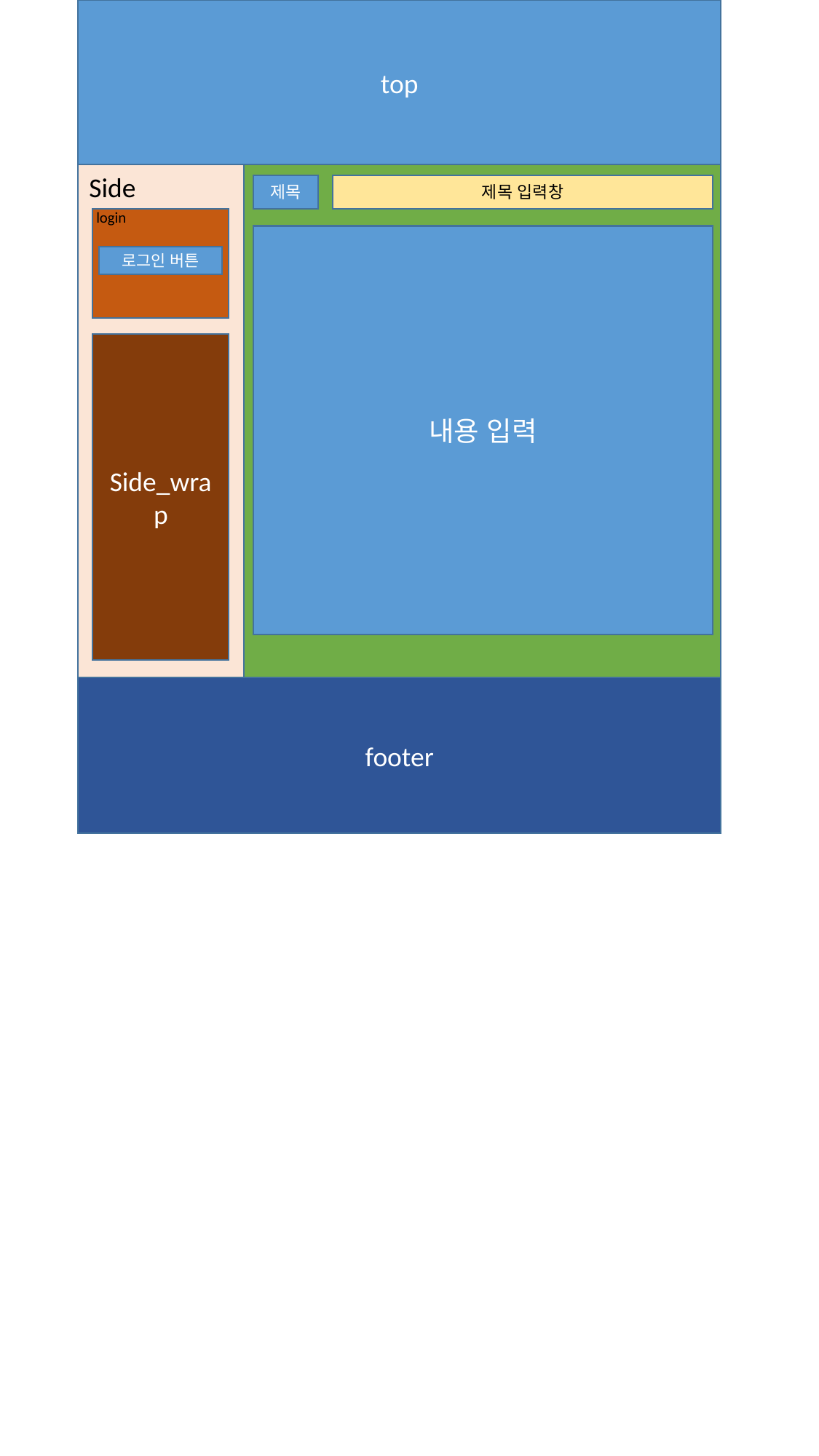

top

Side
Contents
제목
제목 입력창
login

내용 입력
로그인 버튼
Side_wrap
footer